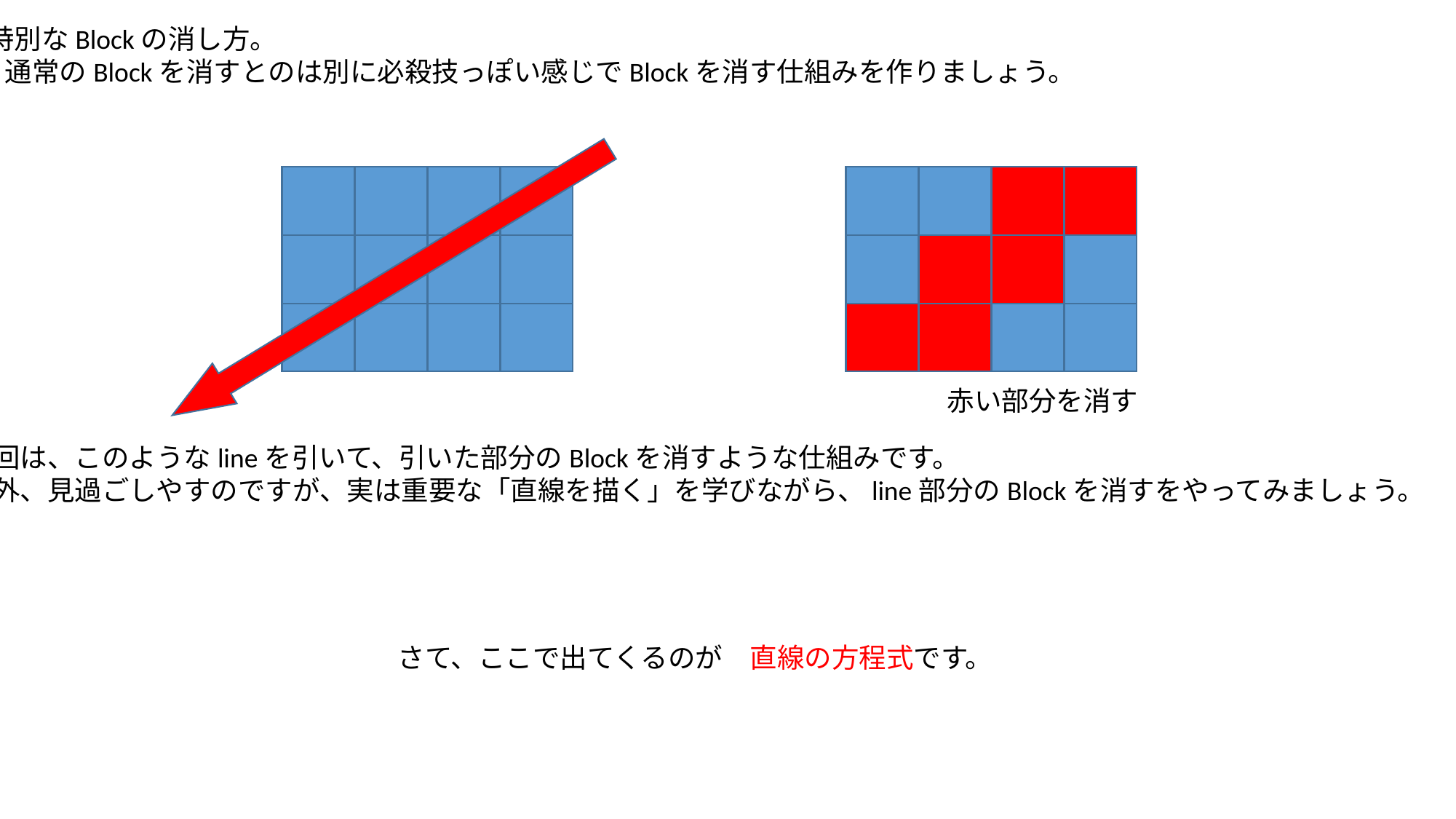

・特別なBlockの消し方。
　通常のBlockを消すとのは別に必殺技っぽい感じでBlockを消す仕組みを作りましょう。

赤い部分を消す
今回は、このようなlineを引いて、引いた部分のBlockを消すような仕組みです。
案外、見過ごしやすのですが、実は重要な「直線を描く」を学びながら、line部分のBlockを消すをやってみましょう。
さて、ここで出てくるのが　直線の方程式です。